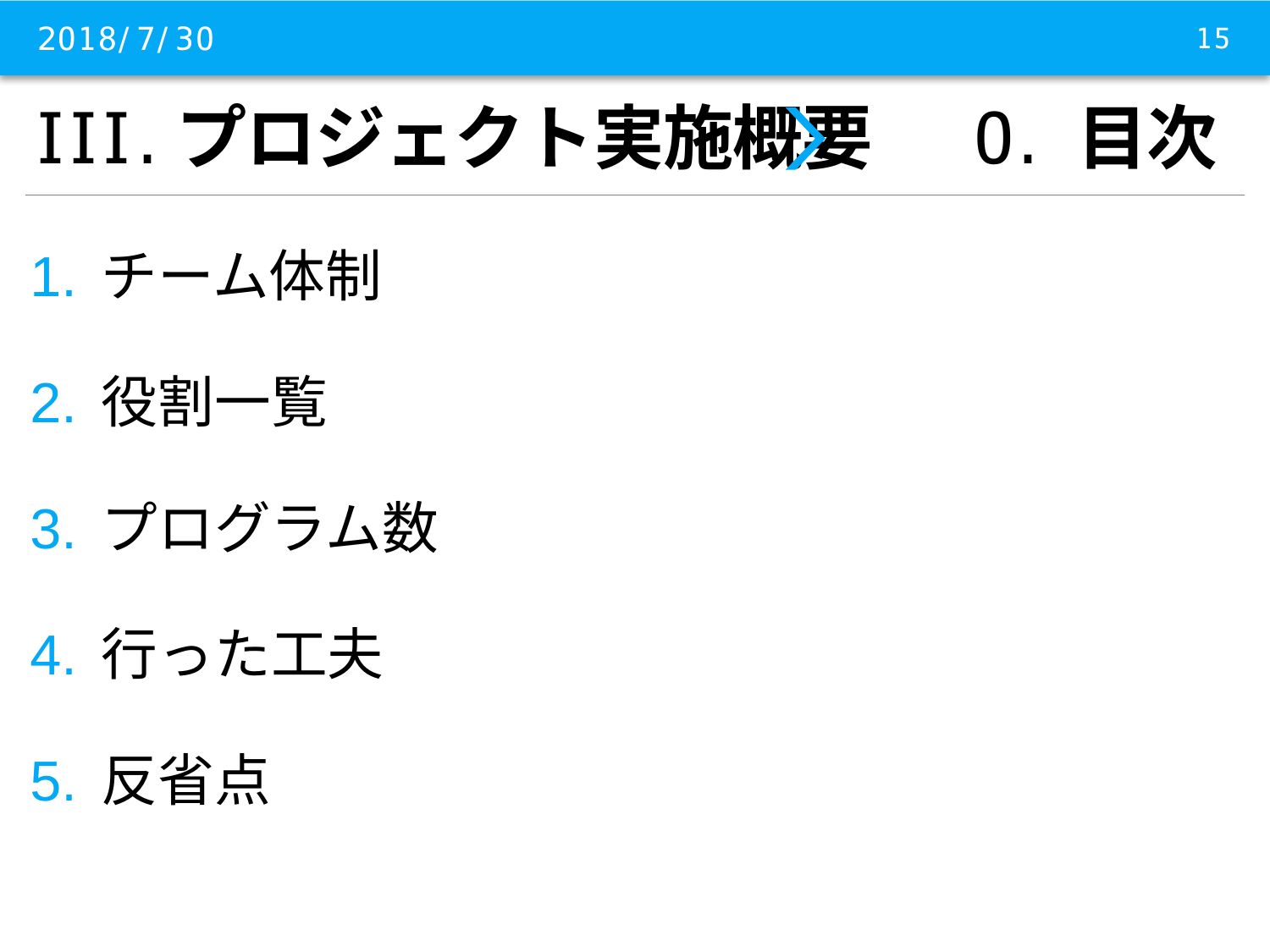

2018/7/30
15
# III.プロジェクト実施概要 　0. 目次

チーム体制
役割一覧
プログラム数
行った工夫
反省点